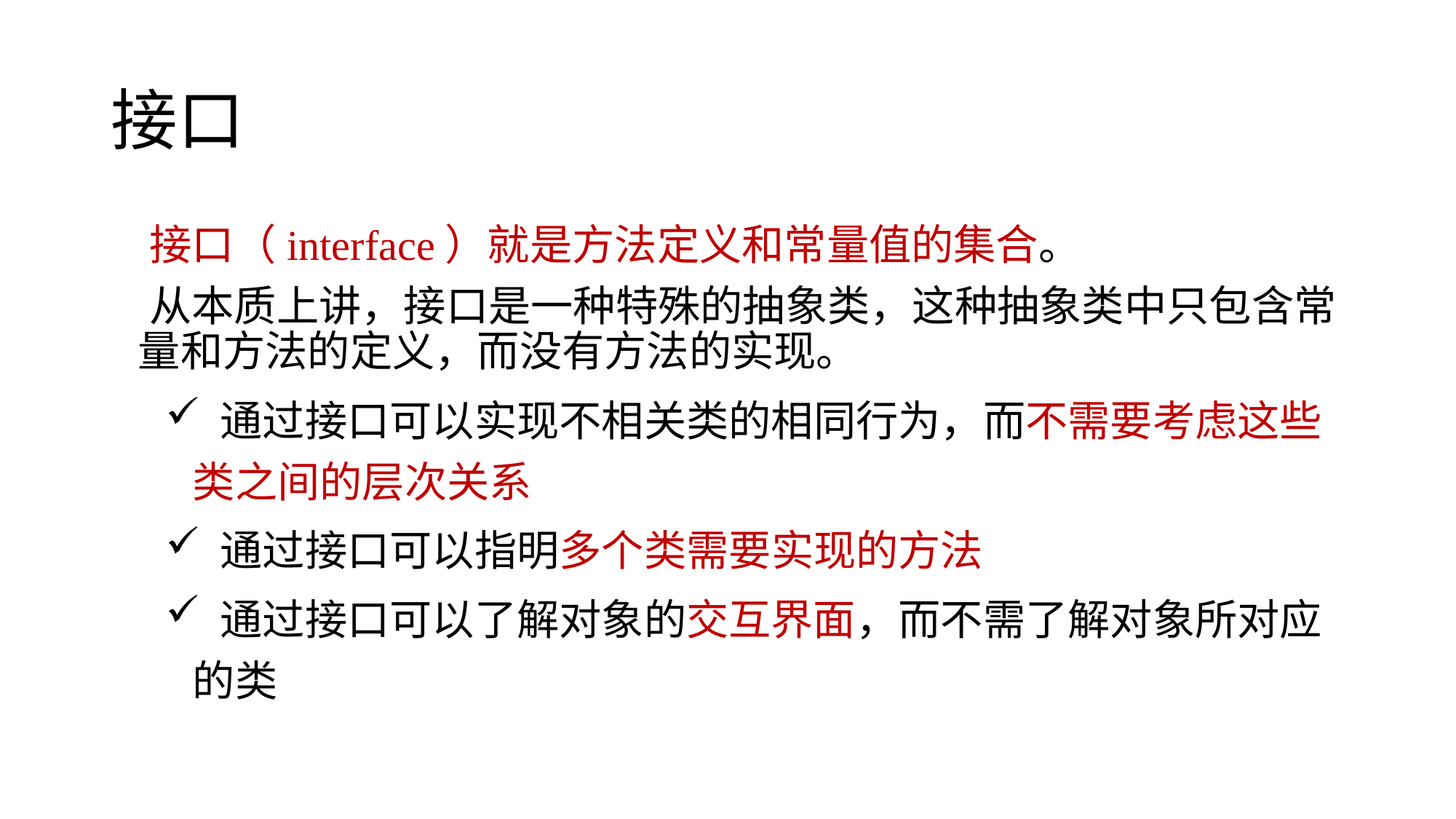

# 接口
   接口（interface）就是方法定义和常量值的集合。
   从本质上讲，接口是一种特殊的抽象类，这种抽象类中只包含常量和方法的定义，而没有方法的实现。
 通过接口可以实现不相关类的相同行为，而不需要考虑这些类之间的层次关系
 通过接口可以指明多个类需要实现的方法
 通过接口可以了解对象的交互界面，而不需了解对象所对应的类